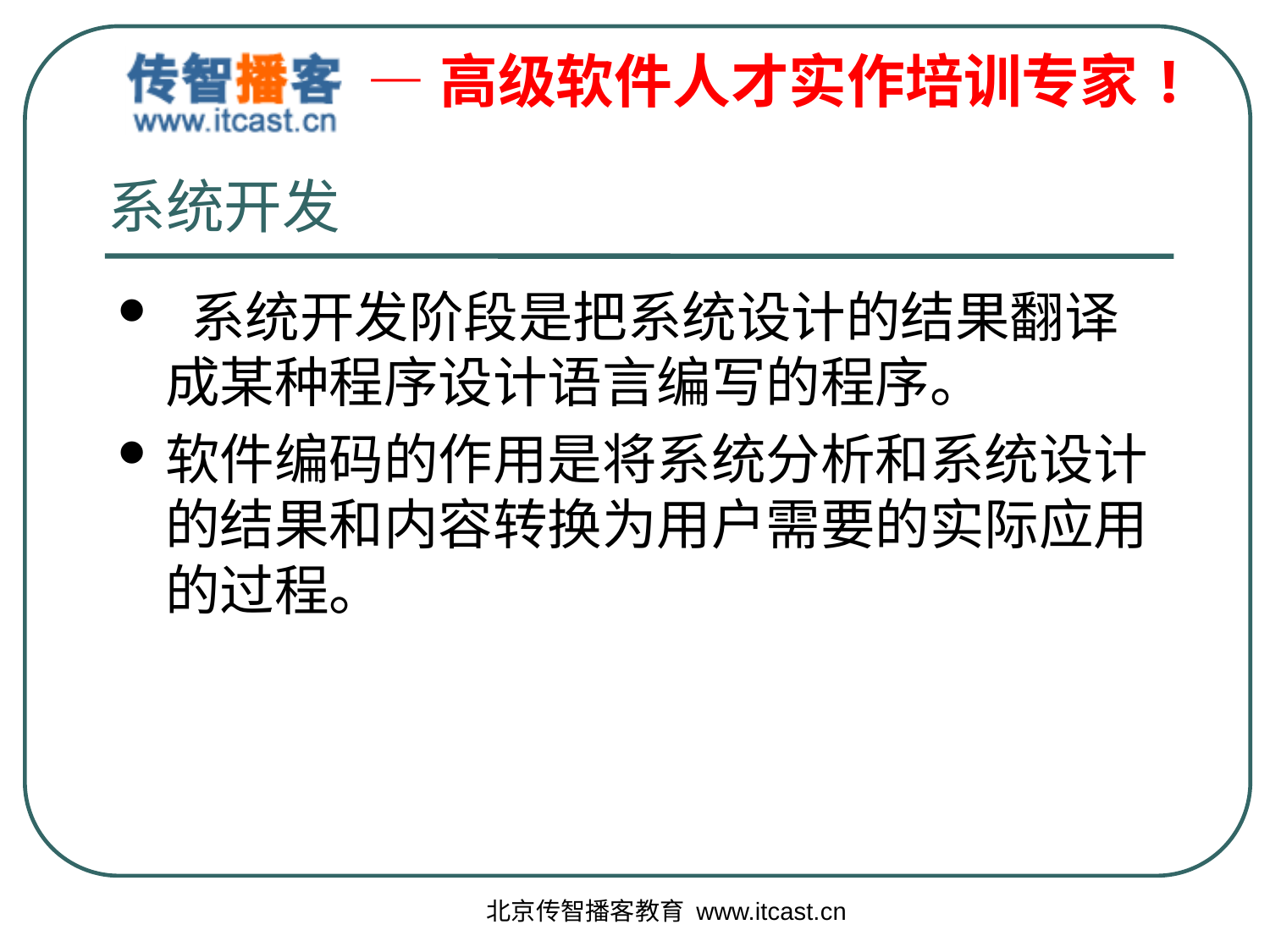

# 系统开发
 系统开发阶段是把系统设计的结果翻译成某种程序设计语言编写的程序。
软件编码的作用是将系统分析和系统设计的结果和内容转换为用户需要的实际应用的过程。
北京传智播客教育 www.itcast.cn